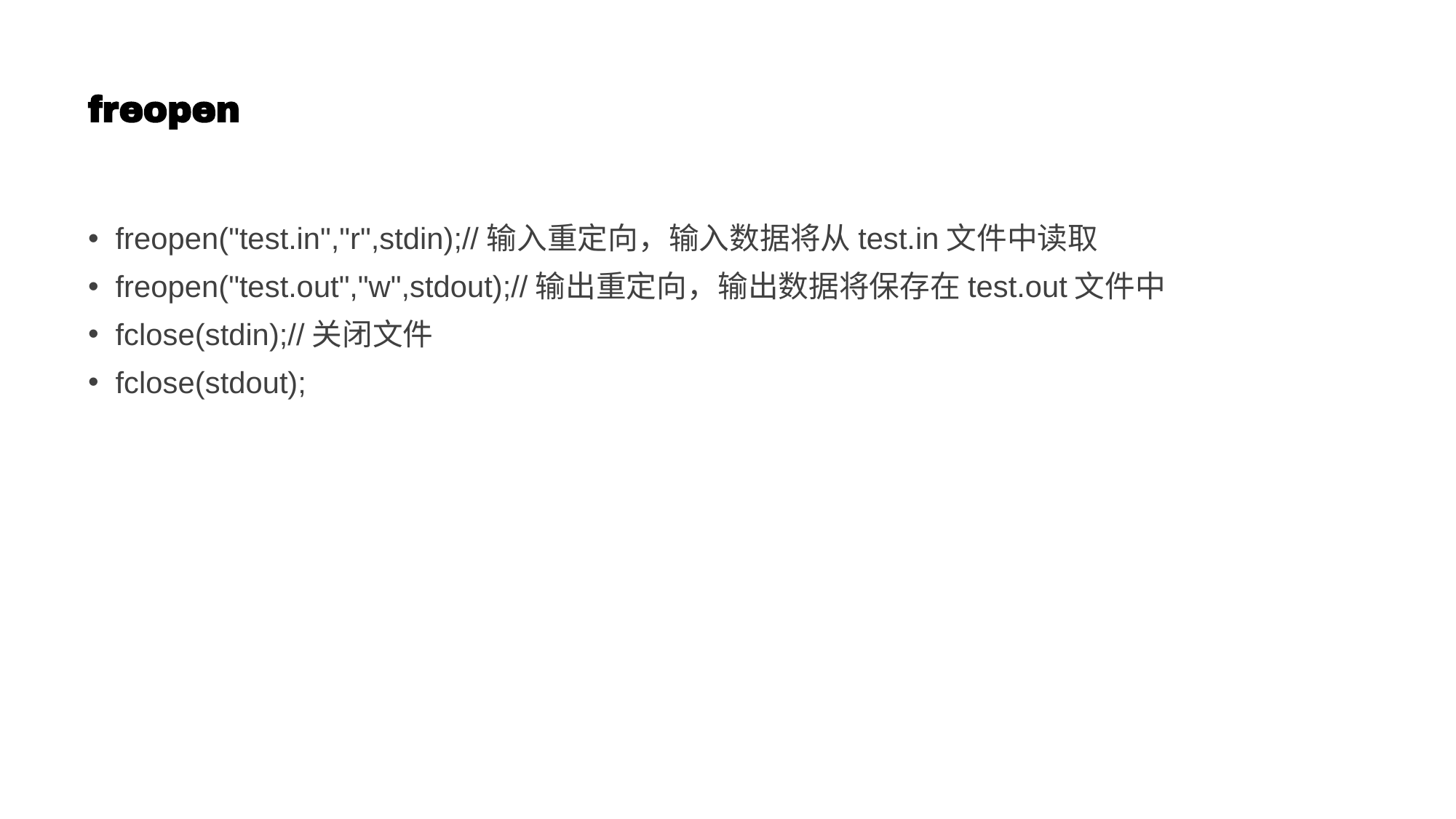

# freopen
freopen("test.in","r",stdin);//输入重定向，输入数据将从test.in文件中读取
freopen("test.out","w",stdout);//输出重定向，输出数据将保存在test.out文件中
fclose(stdin);//关闭文件
fclose(stdout);